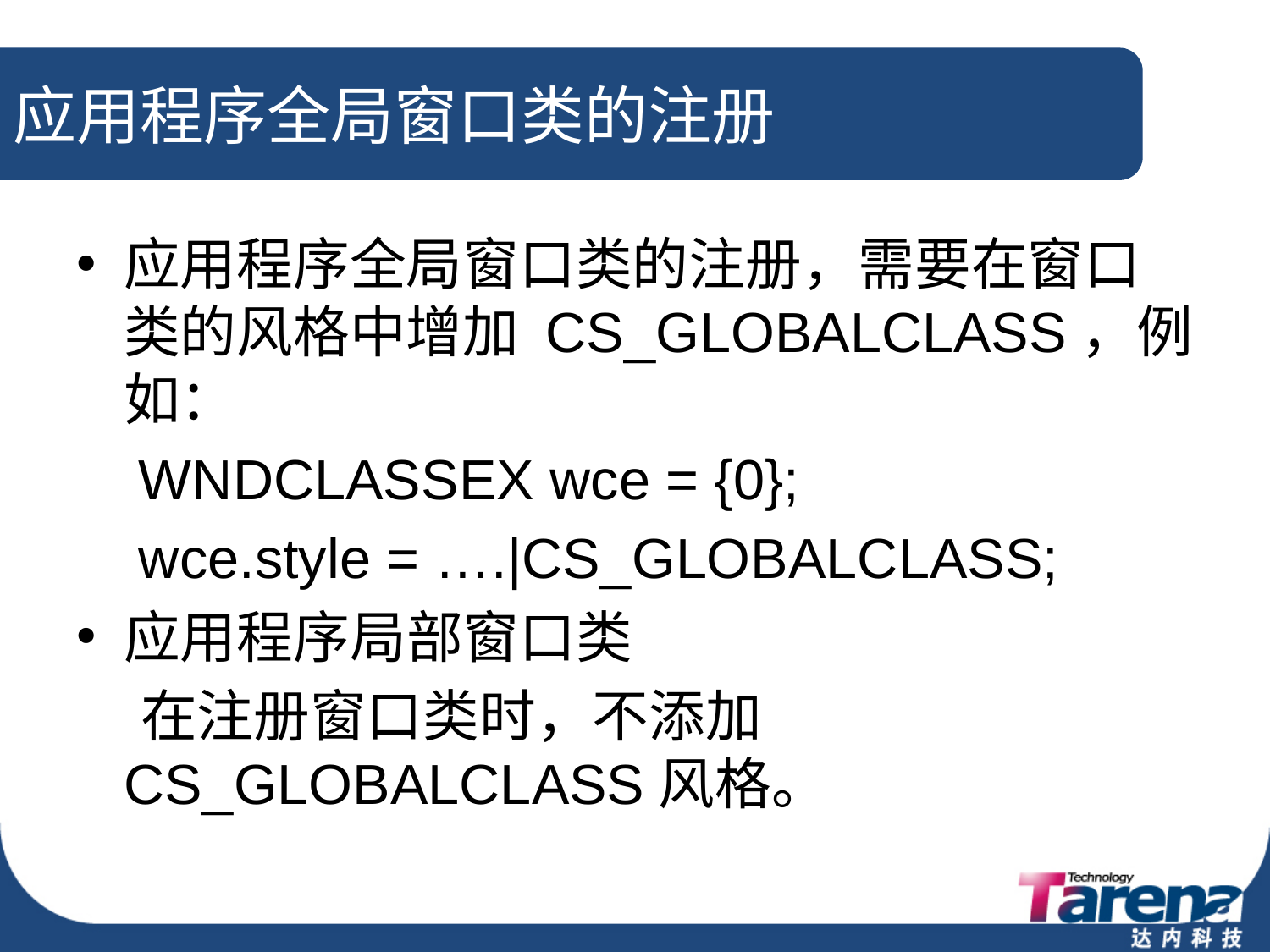

# 应用程序全局窗口类的注册
应用程序全局窗口类的注册，需要在窗口类的风格中增加 CS_GLOBALCLASS，例如：
    WNDCLASSEX wce = {0};
    wce.style = ….|CS_GLOBALCLASS;
应用程序局部窗口类
    在注册窗口类时，不添加CS_GLOBALCLASS风格。